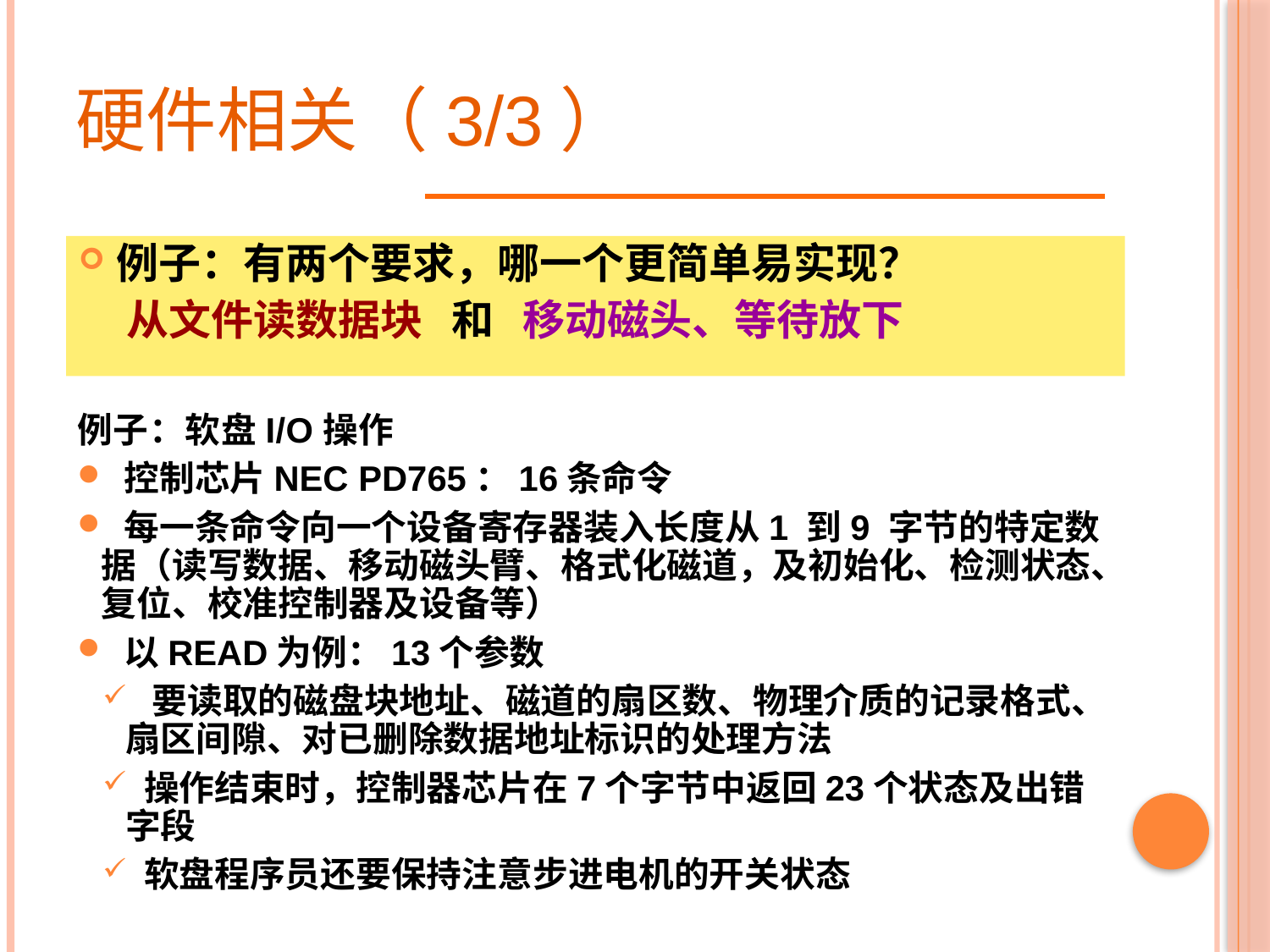

# 硬件相关（3/3）
例子：有两个要求，哪一个更简单易实现？
    从文件读数据块   和   移动磁头、等待放下
例子：软盘I/O操作
 控制芯片NEC PD765：16条命令
 每一条命令向一个设备寄存器装入长度从1 到9 字节的特定数据（读写数据、移动磁头臂、格式化磁道，及初始化、检测状态、复位、校准控制器及设备等）
 以READ为例：13个参数
  要读取的磁盘块地址、磁道的扇区数、物理介质的记录格式、扇区间隙、对已删除数据地址标识的处理方法
 操作结束时，控制器芯片在7个字节中返回23个状态及出错字段
 软盘程序员还要保持注意步进电机的开关状态